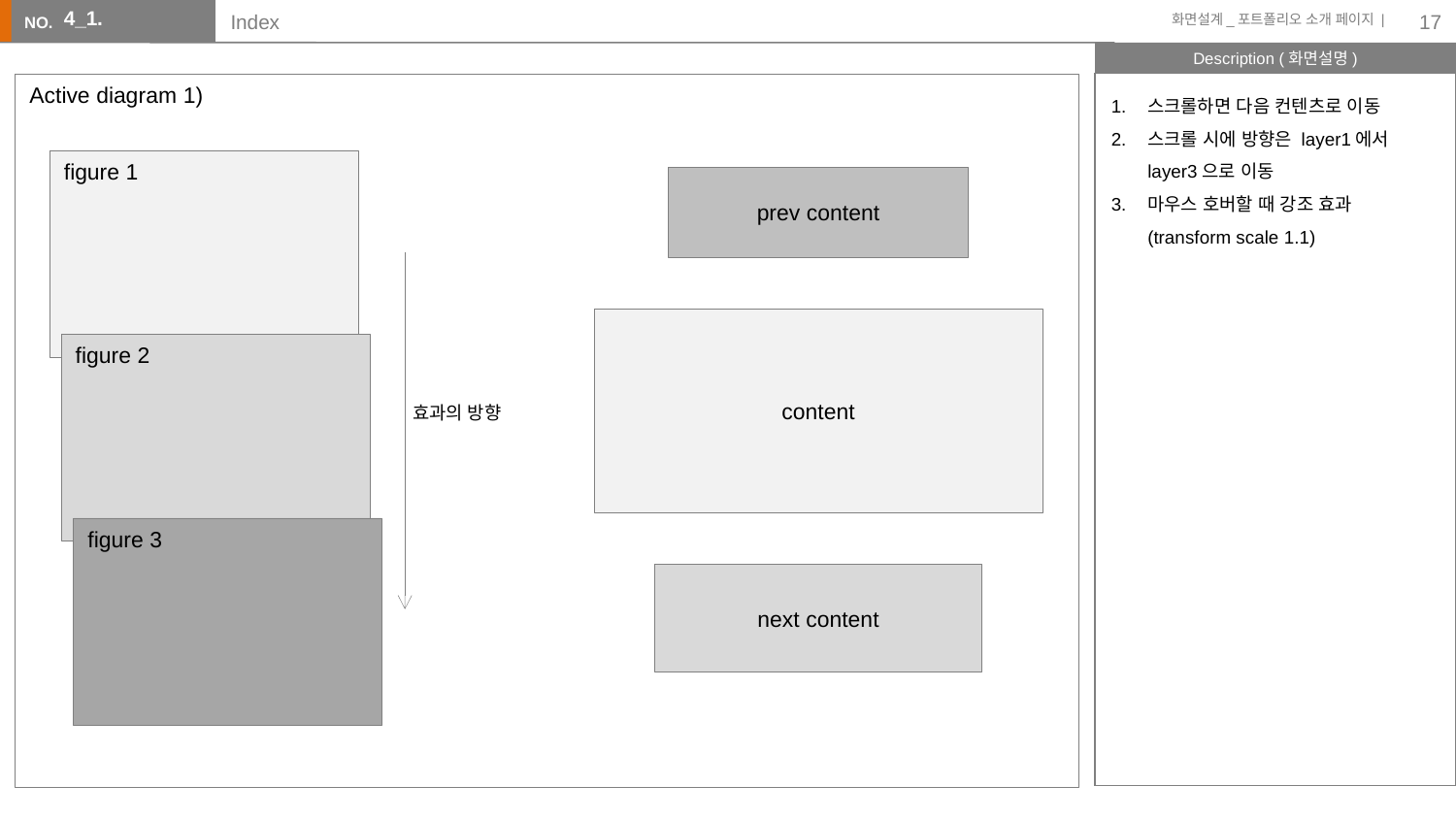

17
4_1.
# Index

Active diagram 1)
스크롤하면 다음 컨텐츠로 이동
스크롤 시에 방향은 layer1에서 layer3으로 이동
마우스 호버할 때 강조 효과 (transform scale 1.1)
figure 1
prev content
content
figure 2
효과의 방향
figure 3
next content